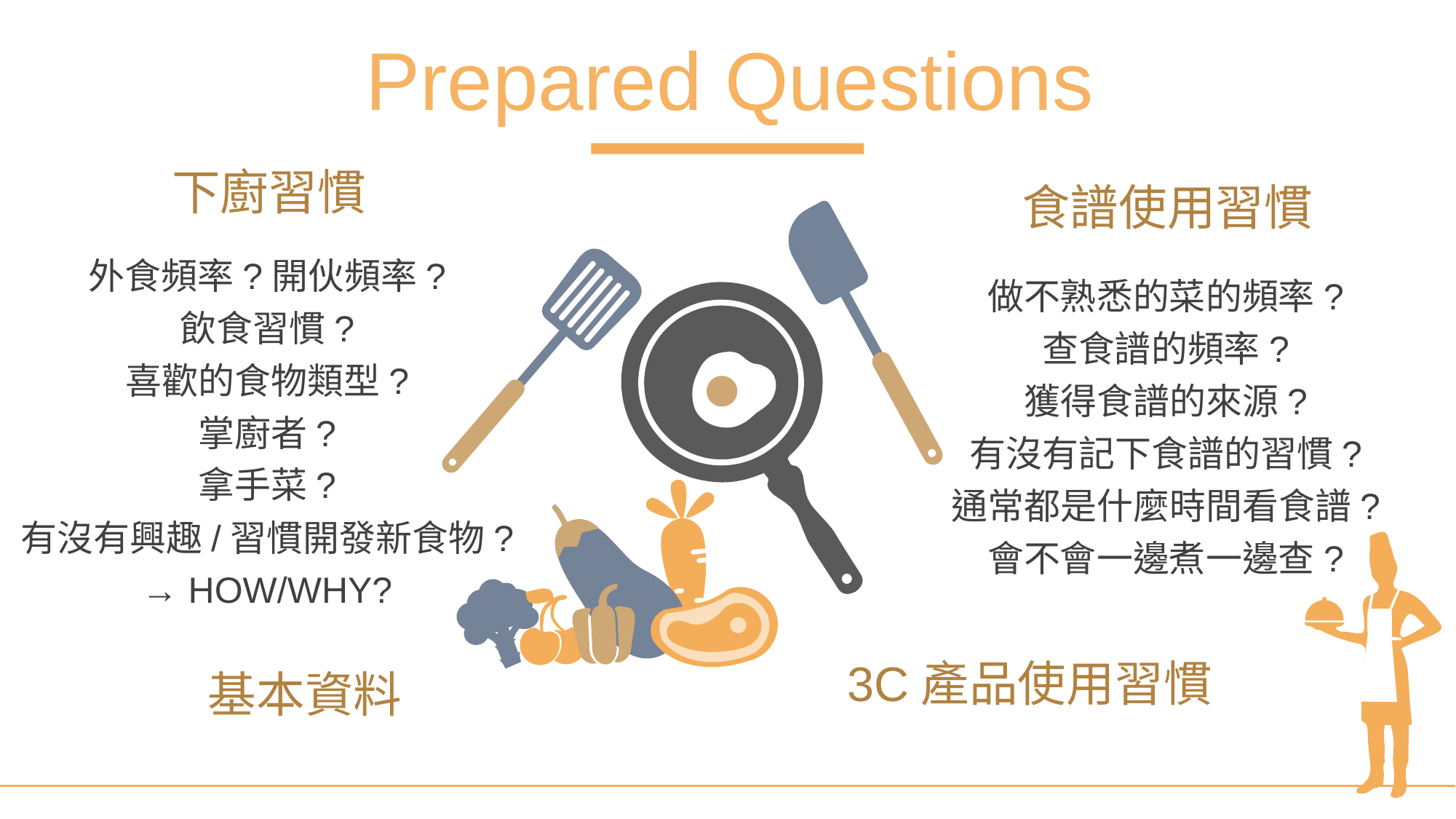

Prepared Questions
下廚習慣
外食頻率?開伙頻率?
飲食習慣?
喜歡的食物類型?
掌廚者?
拿手菜?
有沒有興趣/習慣開發新食物? → HOW/WHY?

食譜使用習慣
做不熟悉的菜的頻率?
查食譜的頻率?
獲得食譜的來源?
有沒有記下食譜的習慣?
通常都是什麼時間看食譜?
會不會一邊煮一邊查?

3C產品使用習慣
基本資料